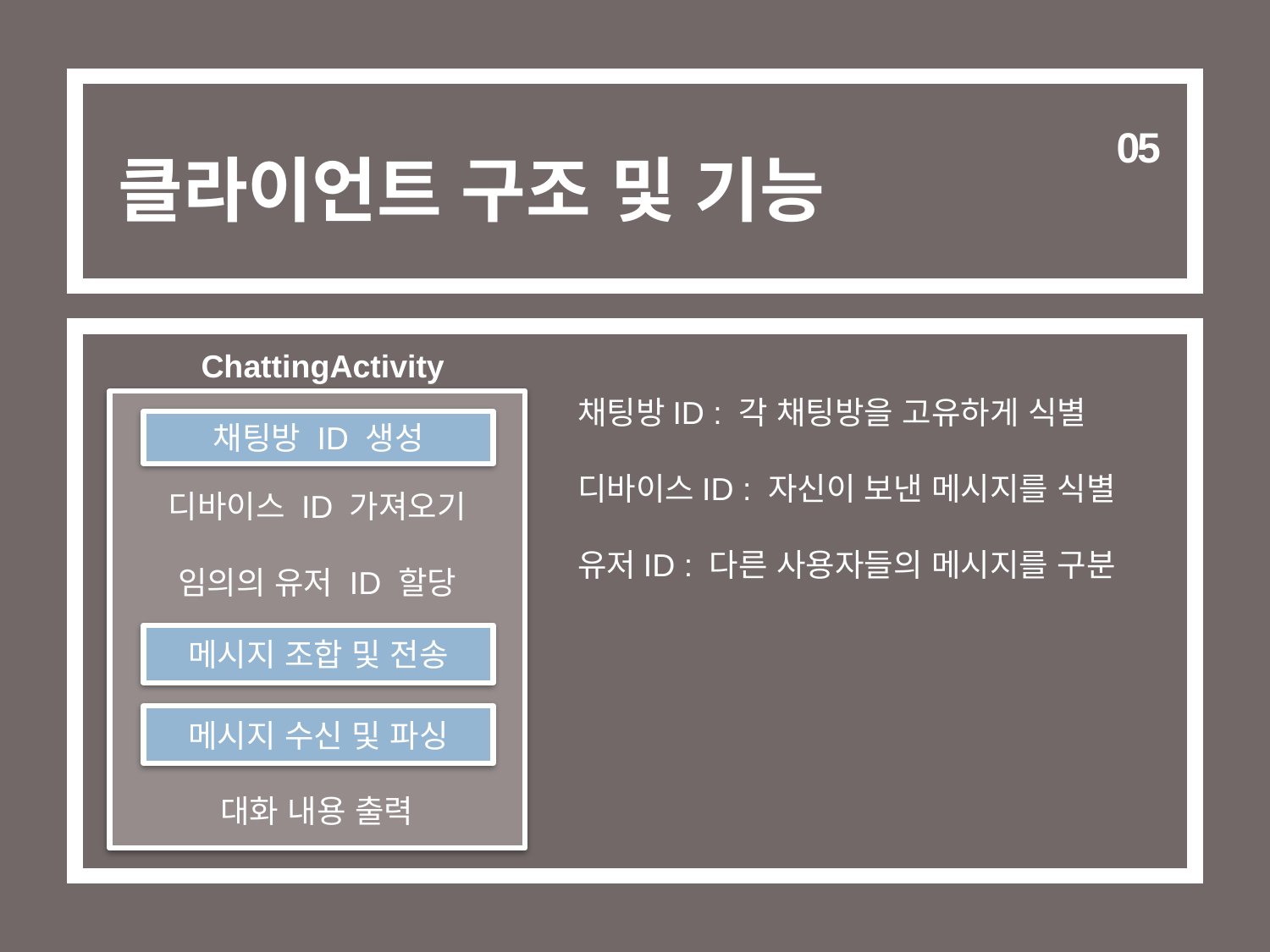

05

# 클라이언트 구조 및 기능

         ChattingActivity
채팅방ID : 각 채팅방을 고유하게 식별

디바이스ID : 자신이 보낸 메시지를 식별

유저ID : 다른 사용자들의 메시지를 구분
채팅방 ID 생성

디바이스 ID 가져오기

임의의 유저 ID 할당

메시지 조합 및 전송

메시지 수신 및 파싱

대화 내용 출력
채팅방 ID 생성
메시지 조합 및 전송
메시지 수신 및 파싱